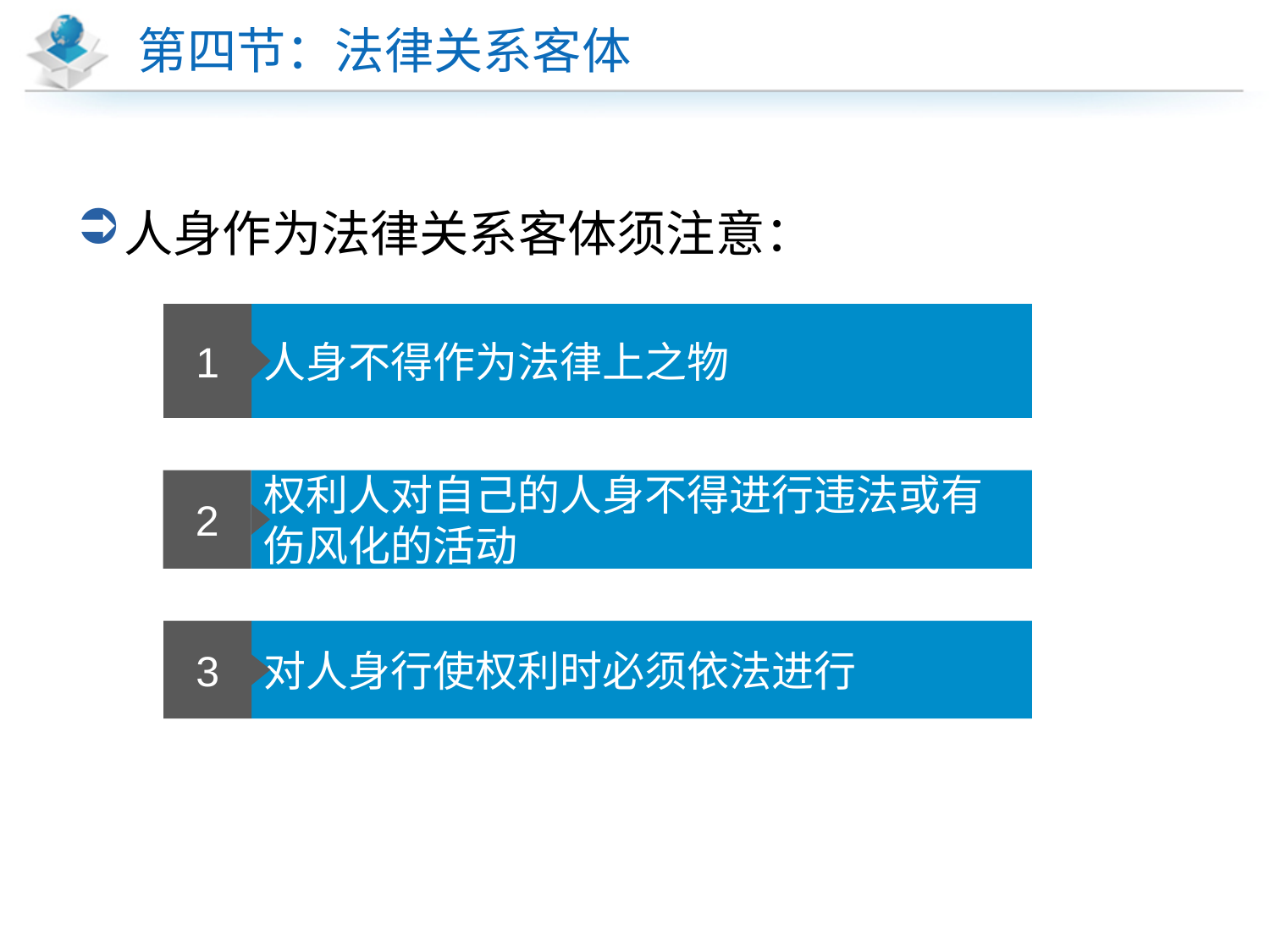

# 第四节：法律关系客体
人身作为法律关系客体须注意：
1
人身不得作为法律上之物

2
权利人对自己的人身不得进行违法或有伤风化的活动

3
对人身行使权利时必须依法进行